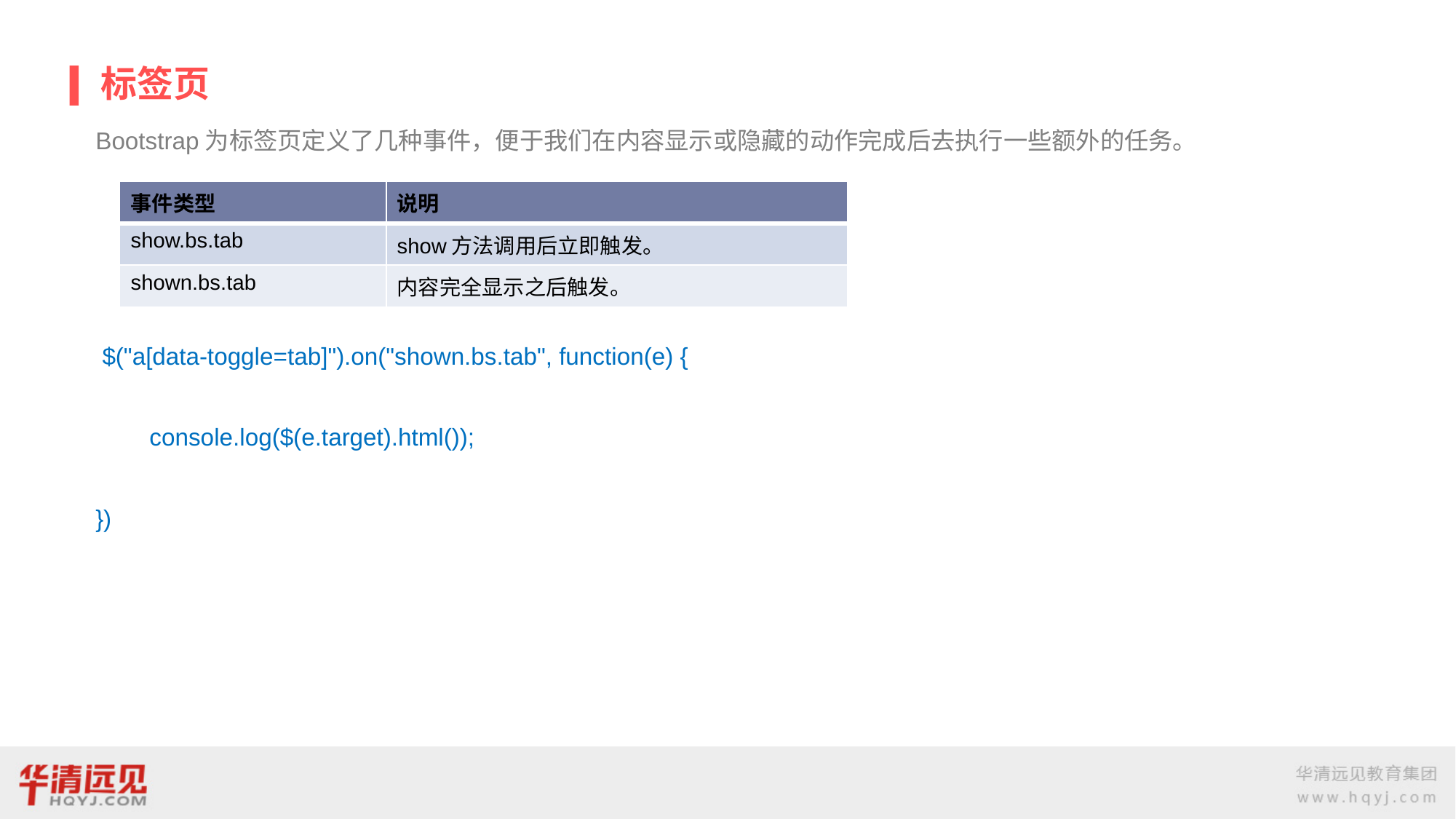

# 标签页
Bootstrap为标签页定义了几种事件，便于我们在内容显示或隐藏的动作完成后去执行一些额外的任务。

 $("a[data-toggle=tab]").on("shown.bs.tab", function(e) {

        console.log($(e.target).html());

})

| 事件类型 | 说明 |
| --- | --- |
| show.bs.tab | show方法调用后立即触发。 |
| shown.bs.tab | 内容完全显示之后触发。 |